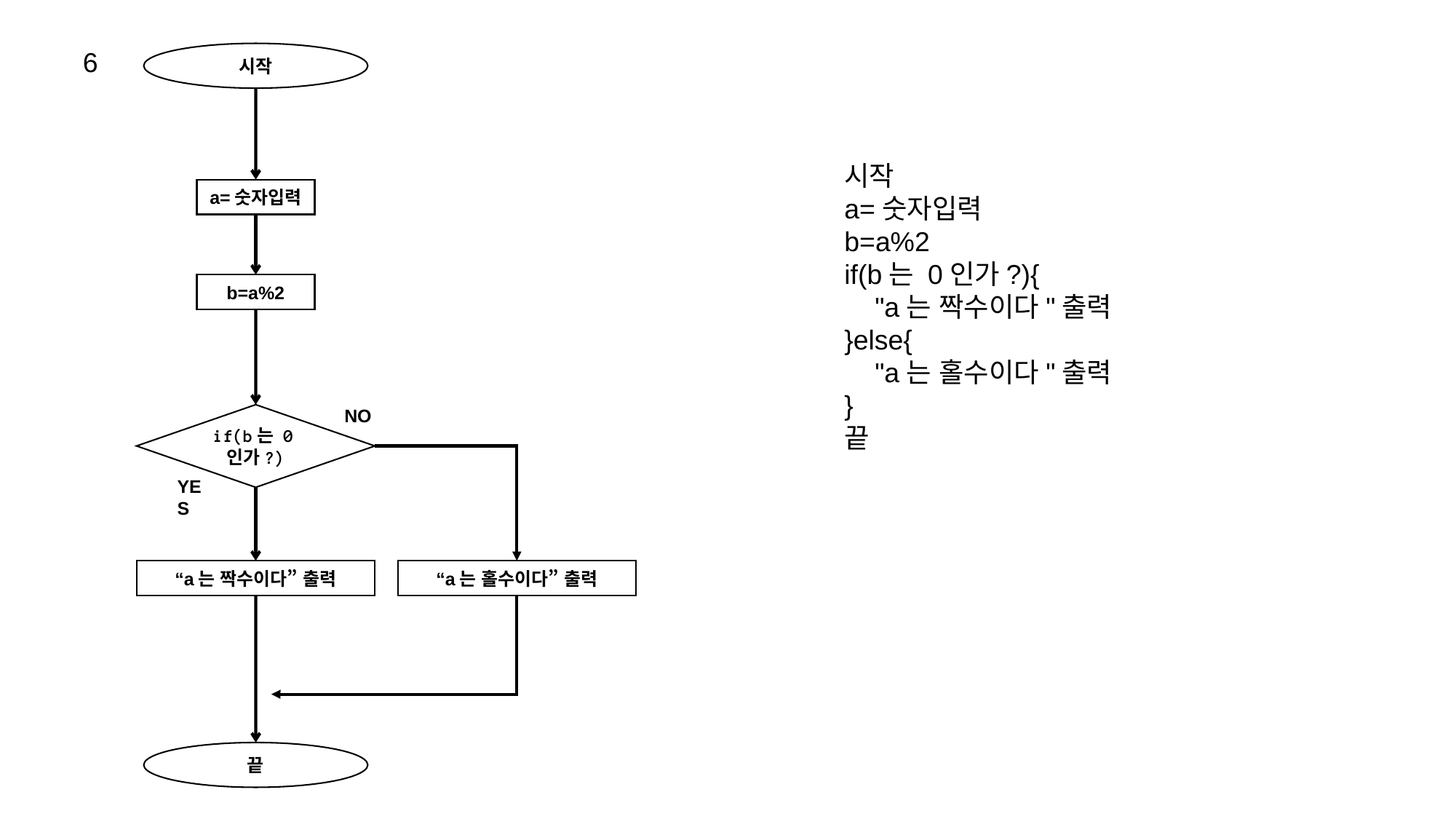

6
시작
시작
a=숫자입력
b=a%2
if(b는 0인가?){
    "a는 짝수이다"출력
}else{
    "a는 홀수이다"출력
}
끝
a=숫자입력
b=a%2
NO
if(b는 0인가?)
YES
“a는 짝수이다” 출력
“a는 홀수이다” 출력
끝